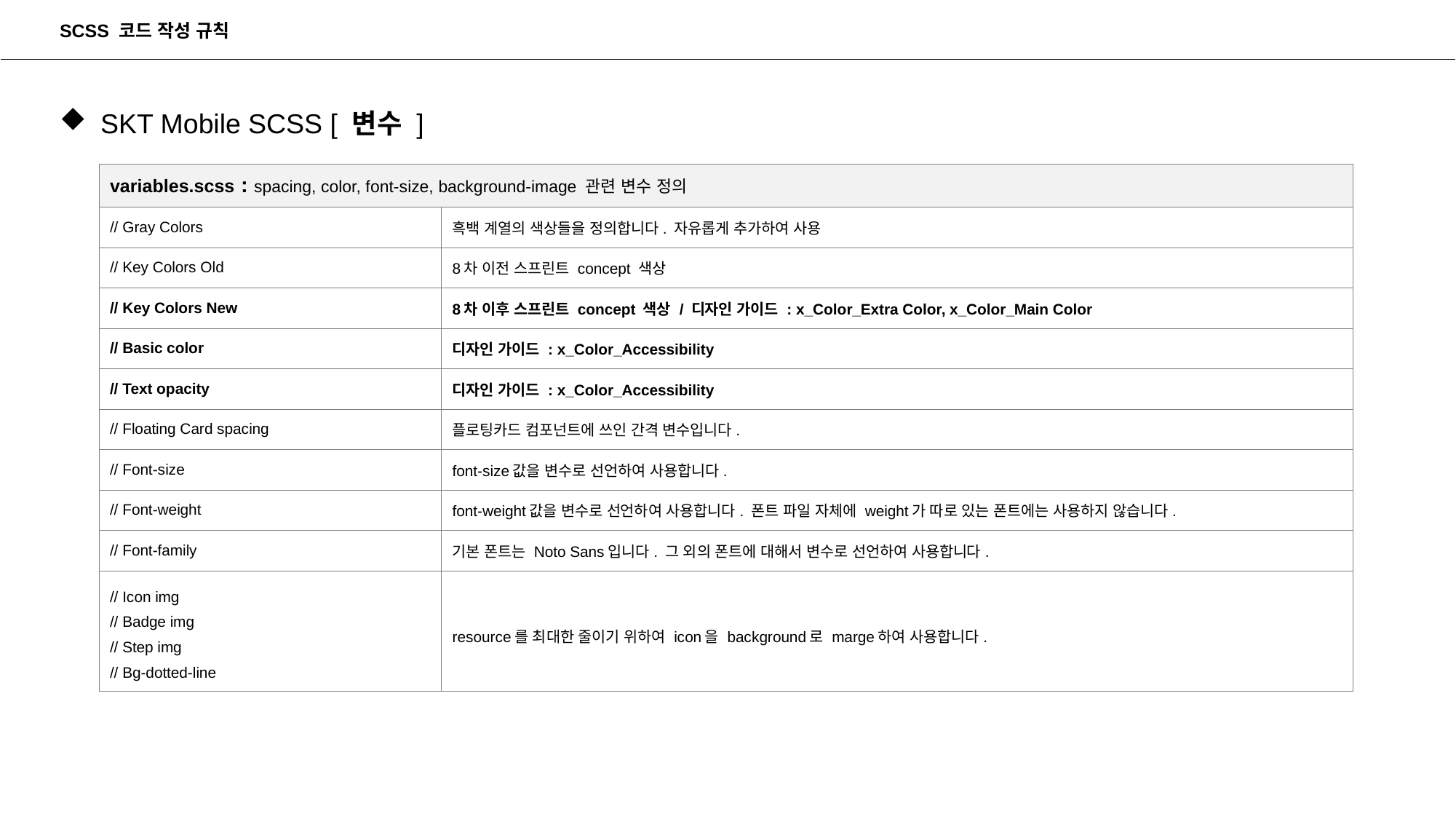

SCSS 코드 작성 규칙
SKT Mobile SCSS [ 변수 ]
| variables.scss : spacing, color, font-size, background-image 관련 변수 정의 |  |
| --- | --- |
| // Gray Colors | 흑백 계열의 색상들을 정의합니다. 자유롭게 추가하여 사용 |
| // Key Colors Old | 8차 이전 스프린트 concept 색상 |
| // Key Colors New | 8차 이후 스프린트 concept 색상 / 디자인 가이드 : x\_Color\_Extra Color, x\_Color\_Main Color |
| // Basic color | 디자인 가이드 : x\_Color\_Accessibility |
| // Text opacity | 디자인 가이드 : x\_Color\_Accessibility |
| // Floating Card spacing | 플로팅카드 컴포넌트에 쓰인 간격 변수입니다. |
| // Font-size | font-size값을 변수로 선언하여 사용합니다. |
| // Font-weight | font-weight값을 변수로 선언하여 사용합니다. 폰트 파일 자체에 weight가 따로 있는 폰트에는 사용하지 않습니다. |
| // Font-family | 기본 폰트는 Noto Sans입니다. 그 외의 폰트에 대해서 변수로 선언하여 사용합니다. |
| // Icon img // Badge img // Step img // Bg-dotted-line | resource를 최대한 줄이기 위하여 icon을 background로 marge하여 사용합니다. |